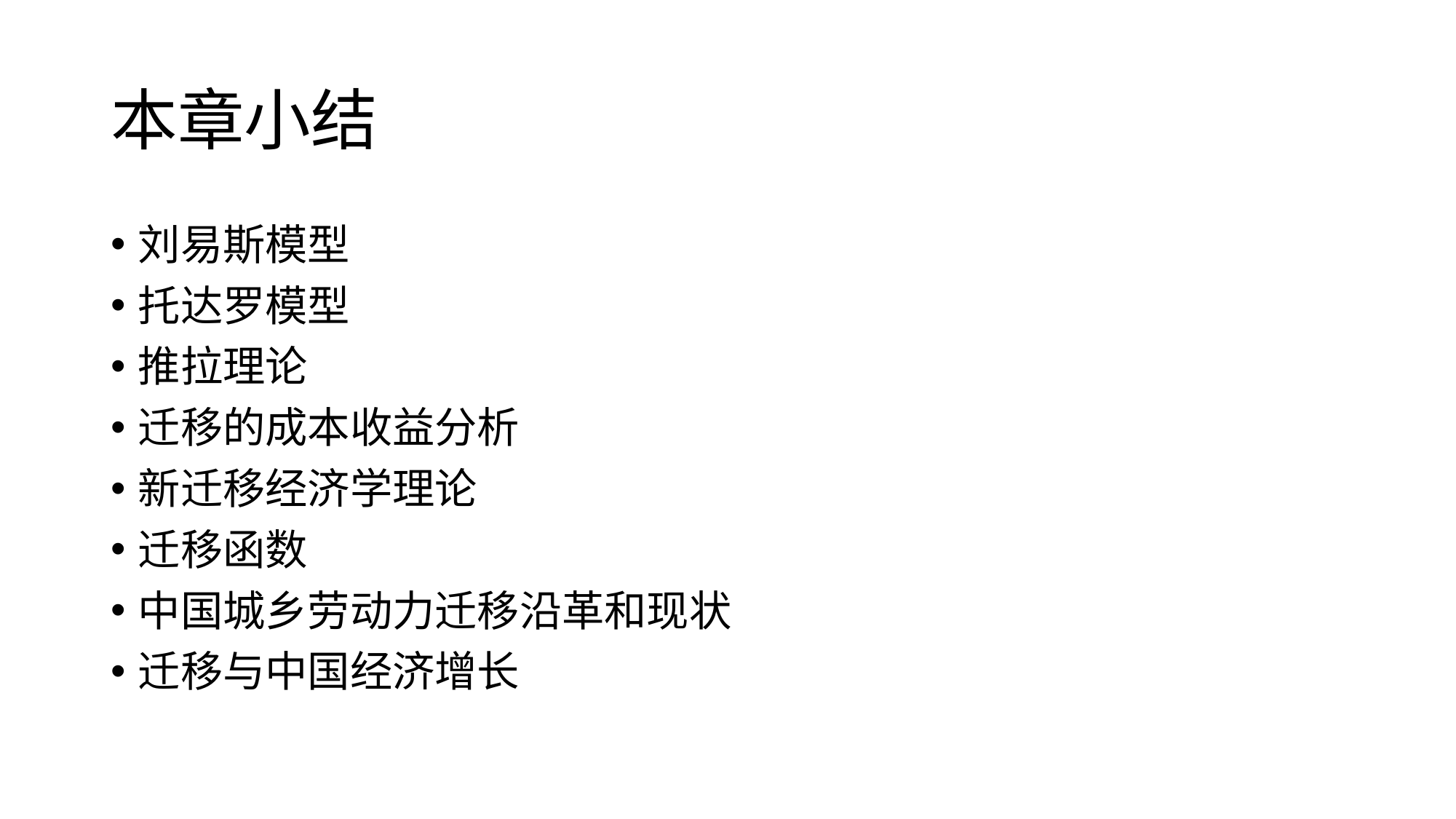

# 本章小结
刘易斯模型
托达罗模型
推拉理论
迁移的成本收益分析
新迁移经济学理论
迁移函数
中国城乡劳动力迁移沿革和现状
迁移与中国经济增长